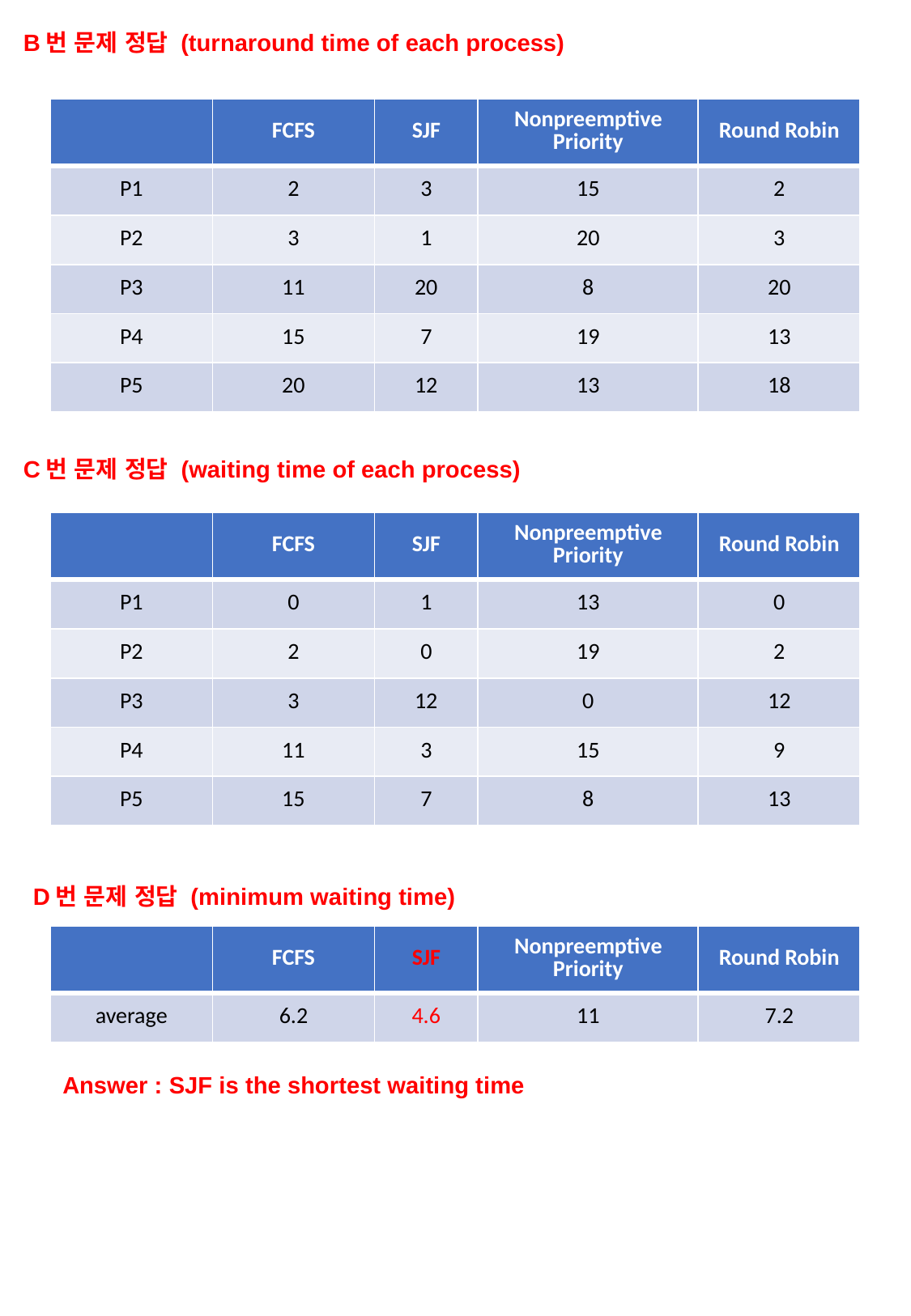

B번 문제 정답 (turnaround time of each process)
|  | FCFS | SJF | Nonpreemptive Priority | Round Robin |
| --- | --- | --- | --- | --- |
| P1 | 2 | 3 | 15 | 2 |
| P2 | 3 | 1 | 20 | 3 |
| P3 | 11 | 20 | 8 | 20 |
| P4 | 15 | 7 | 19 | 13 |
| P5 | 20 | 12 | 13 | 18 |
C번 문제 정답 (waiting time of each process)
|  | FCFS | SJF | Nonpreemptive Priority | Round Robin |
| --- | --- | --- | --- | --- |
| P1 | 0 | 1 | 13 | 0 |
| P2 | 2 | 0 | 19 | 2 |
| P3 | 3 | 12 | 0 | 12 |
| P4 | 11 | 3 | 15 | 9 |
| P5 | 15 | 7 | 8 | 13 |
D번 문제 정답 (minimum waiting time)
|  | FCFS | SJF | Nonpreemptive Priority | Round Robin |
| --- | --- | --- | --- | --- |
| average | 6.2 | 4.6 | 11 | 7.2 |
Answer : SJF is the shortest waiting time